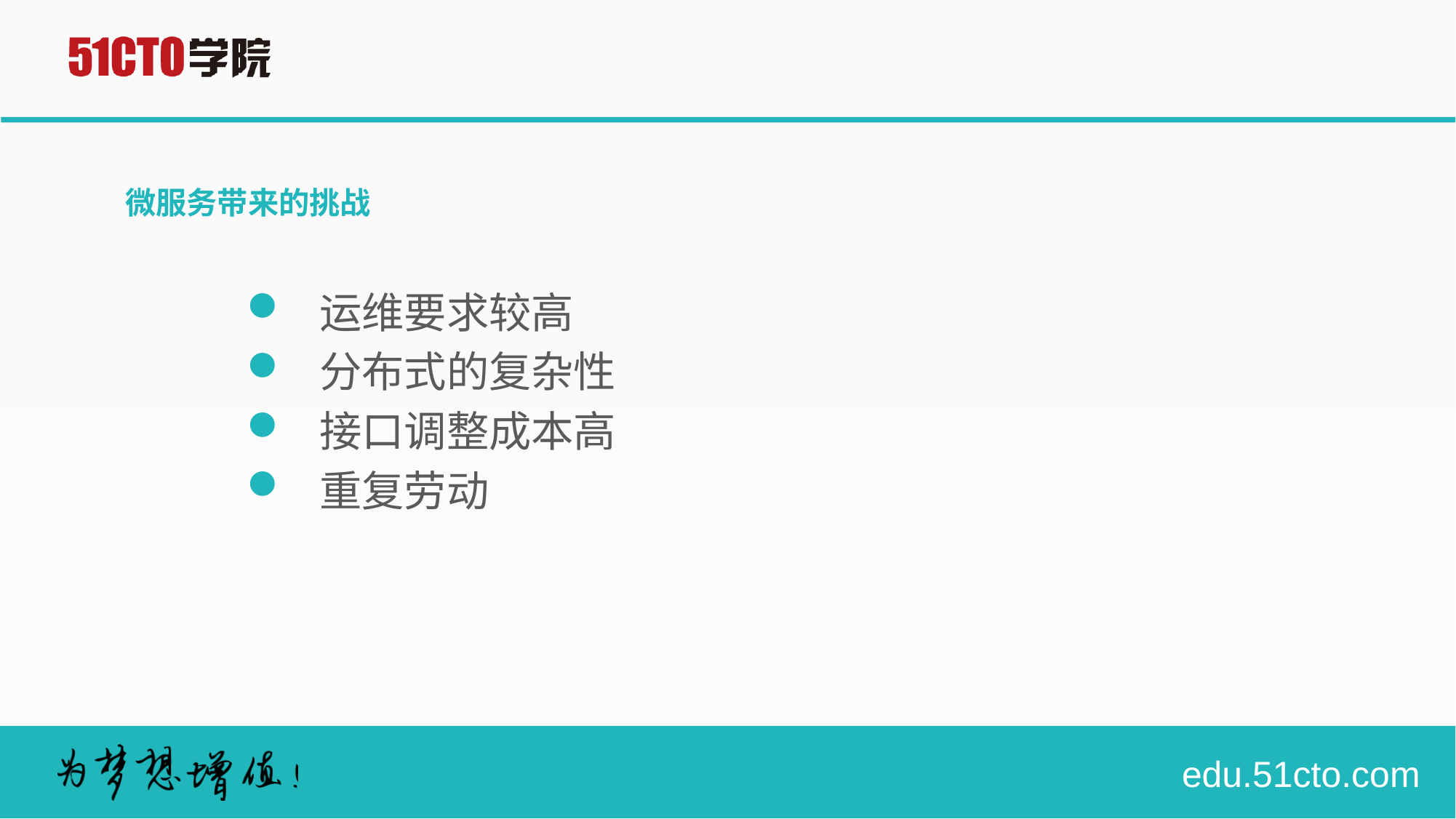

# 微服务带来的挑战
运维要求较高
分布式的复杂性
接口调整成本高
重复劳动